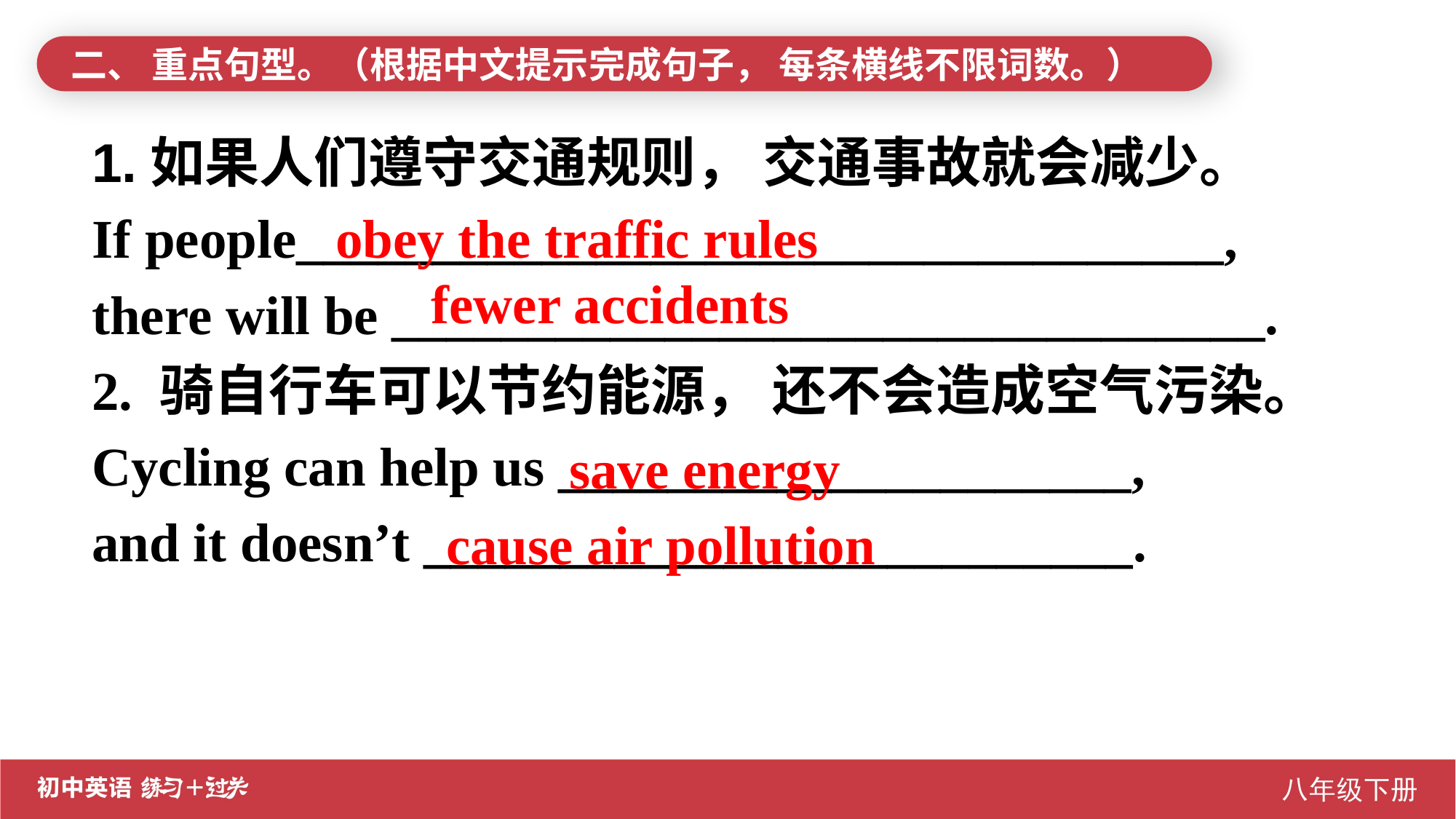

二、 重点句型。（根据中文提示完成句子， 每条横线不限词数。）
1.如果人们遵守交通规则， 交通事故就会减少。
If people__________________________________,
there will be ________________________________.
2. 骑自行车可以节约能源， 还不会造成空气污染。
Cycling can help us _____________________,
and it doesn’t __________________________.

obey the traffic rules
       fewer accidents
             save energy
    cause air pollution